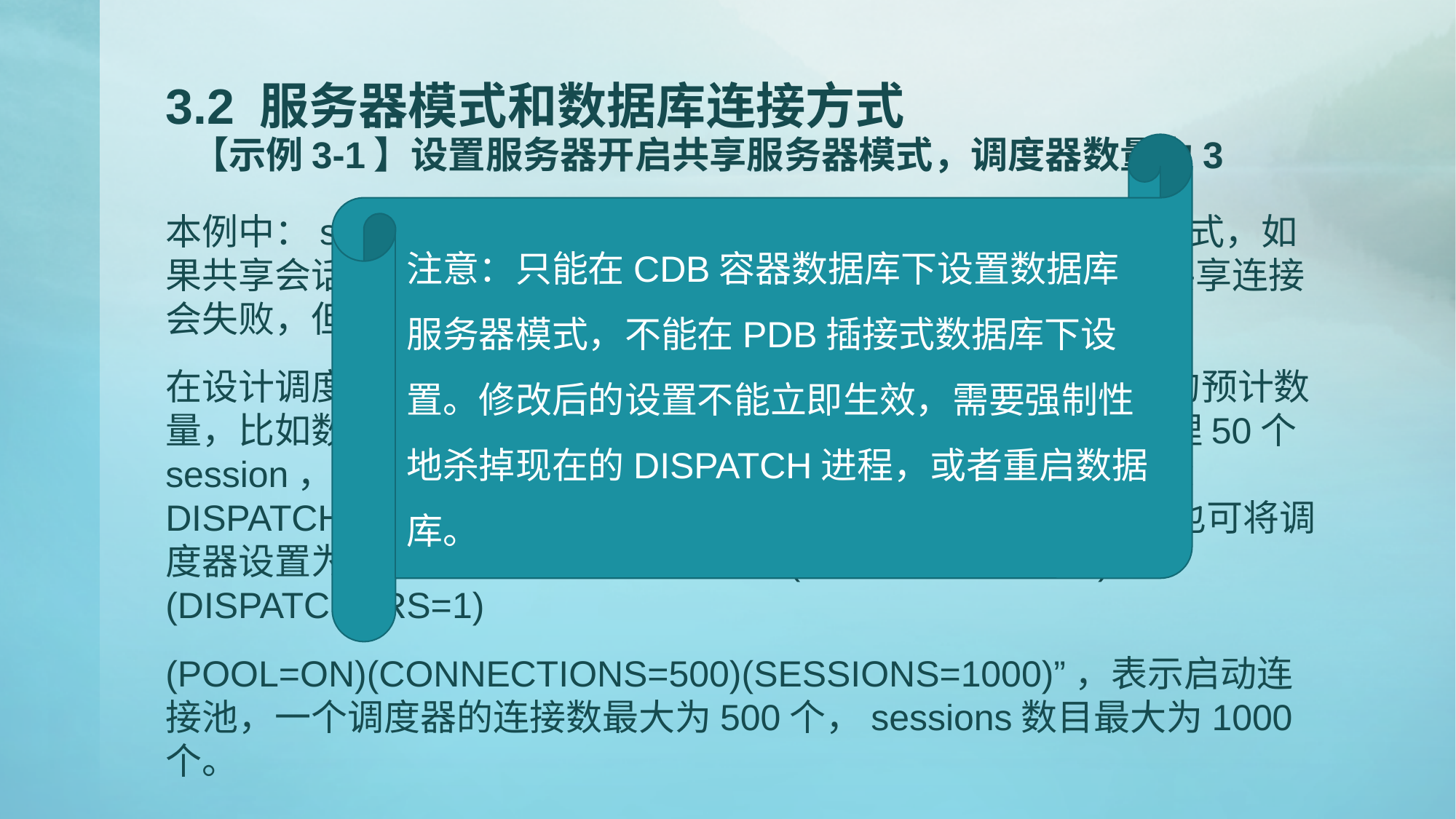

# 3.2 服务器模式和数据库连接方式 【示例3-1】设置服务器开启共享服务器模式，调度器数量为3
注意：只能在CDB容器数据库下设置数据库服务器模式，不能在PDB插接式数据库下设置。修改后的设置不能立即生效，需要强制性地杀掉现在的DISPATCH进程，或者重启数据库。
本例中：shared_servers的值为1(大于0)，表示启动了共享模式，如果共享会话数量超过了shared_server_sessions的时候，新建共享连接会失败，但仍然可以进行专用连接。
在设计调度器的数量dispatchers的时候，要看客户端session的预计数量，比如数据库当前有500个TCP/IP session，每个调度器管理50个session，那么就需要10个(即500/50)调度器。参数设置如下：DISPATCHERS=“(PROTOCOL=TCP)(DISPATCHERS=10)”，也可将调度器设置为连接池：DISPATCHERS=“(PROTOCOL=TCP)(DISPATCHERS=1)
(POOL=ON)(CONNECTIONS=500)(SESSIONS=1000)”，表示启动连接池，一个调度器的连接数最大为500个，sessions数目最大为1000个。